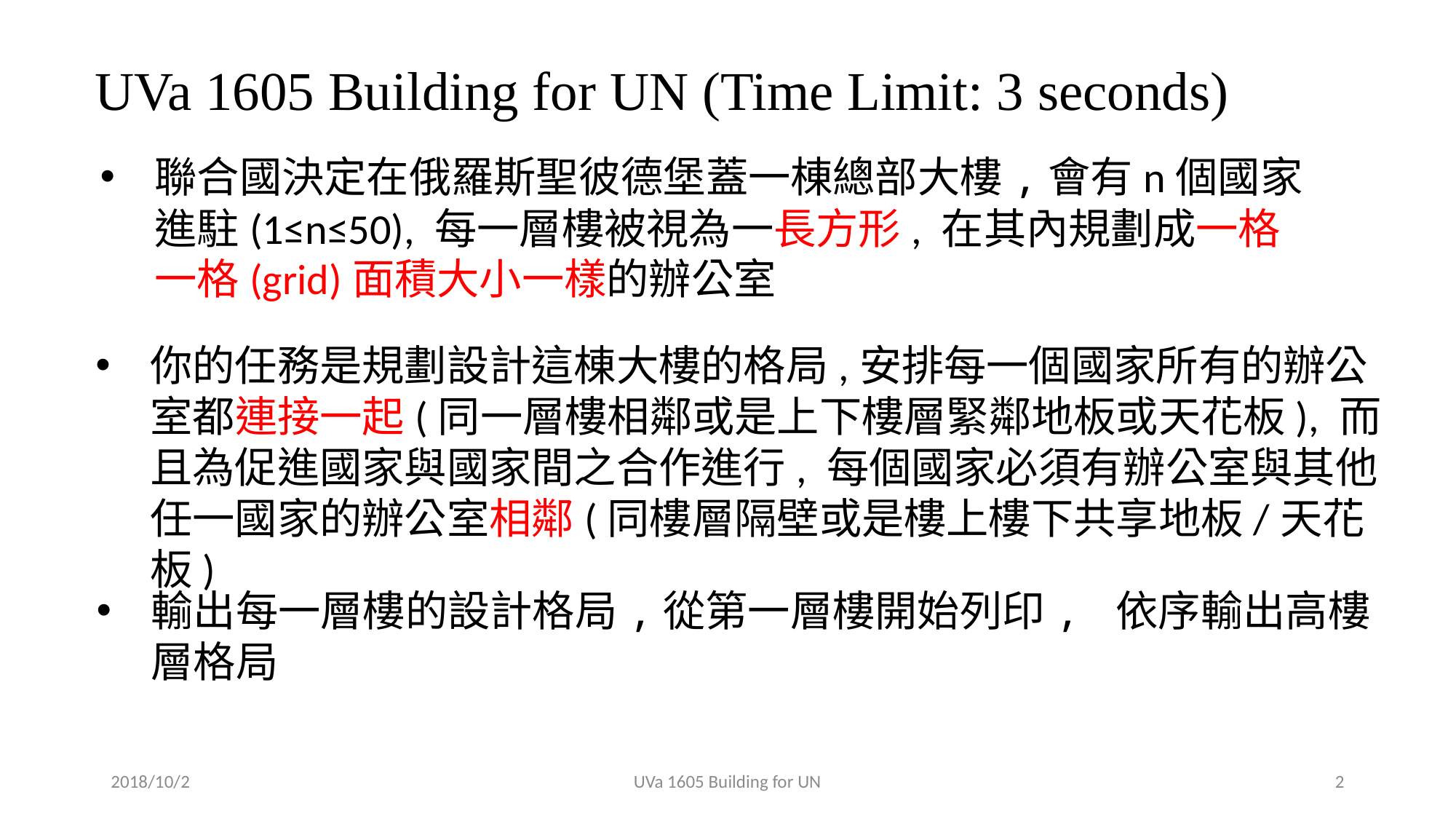

# UVa 1605 Building for UN (Time Limit: 3 seconds)
聯合國決定在俄羅斯聖彼德堡蓋一棟總部大樓,會有n個國家進駐(1≤n≤50), 每一層樓被視為一長方形, 在其內規劃成一格一格(grid)面積大小一樣的辦公室
你的任務是規劃設計這棟大樓的格局,安排每一個國家所有的辦公室都連接一起(同一層樓相鄰或是上下樓層緊鄰地板或天花板), 而且為促進國家與國家間之合作進行, 每個國家必須有辦公室與其他任一國家的辦公室相鄰(同樓層隔壁或是樓上樓下共享地板/天花板)
輸出每一層樓的設計格局,從第一層樓開始列印, 依序輸出高樓層格局
2018/10/2
UVa 1605 Building for UN
2